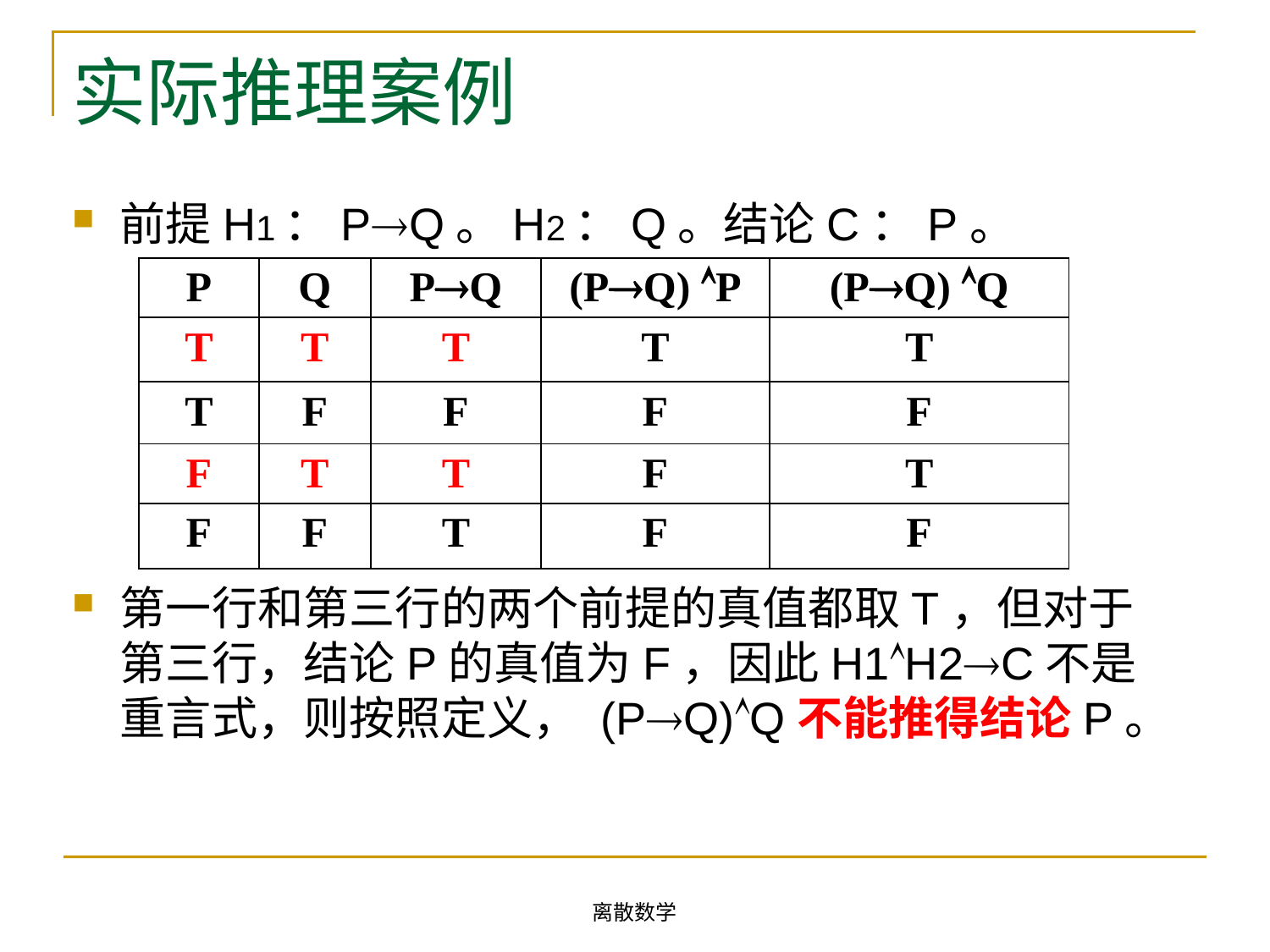

# 实际推理案例
前提H1：P→Q。H2：Q。结论C：P。

第一行和第三行的两个前提的真值都取T，但对于第三行，结论P的真值为F，因此H1∧H2→C不是重言式，则按照定义， (P→Q)∧Q不能推得结论P。
| P | Q | P→Q | (P→Q) ∧P | (P→Q) ∧Q |
| --- | --- | --- | --- | --- |
| T | T | T | T | T |
| T | F | F | F | F |
| F | T | T | F | T |
| F | F | T | F | F |

8
离散数学